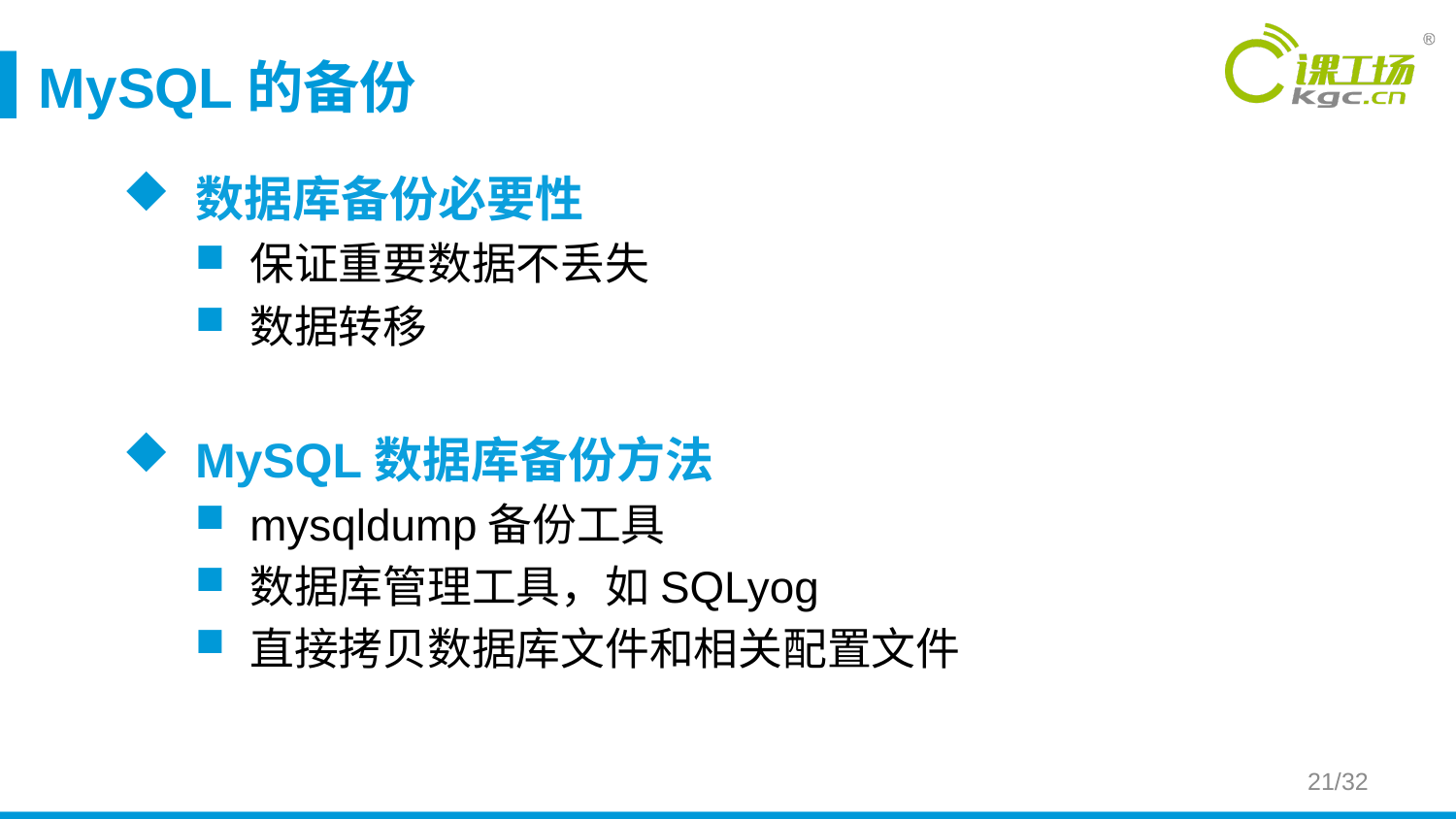

# MySQL的备份
数据库备份必要性
保证重要数据不丢失
数据转移

MySQL数据库备份方法
mysqldump备份工具
数据库管理工具，如SQLyog
直接拷贝数据库文件和相关配置文件

21/32